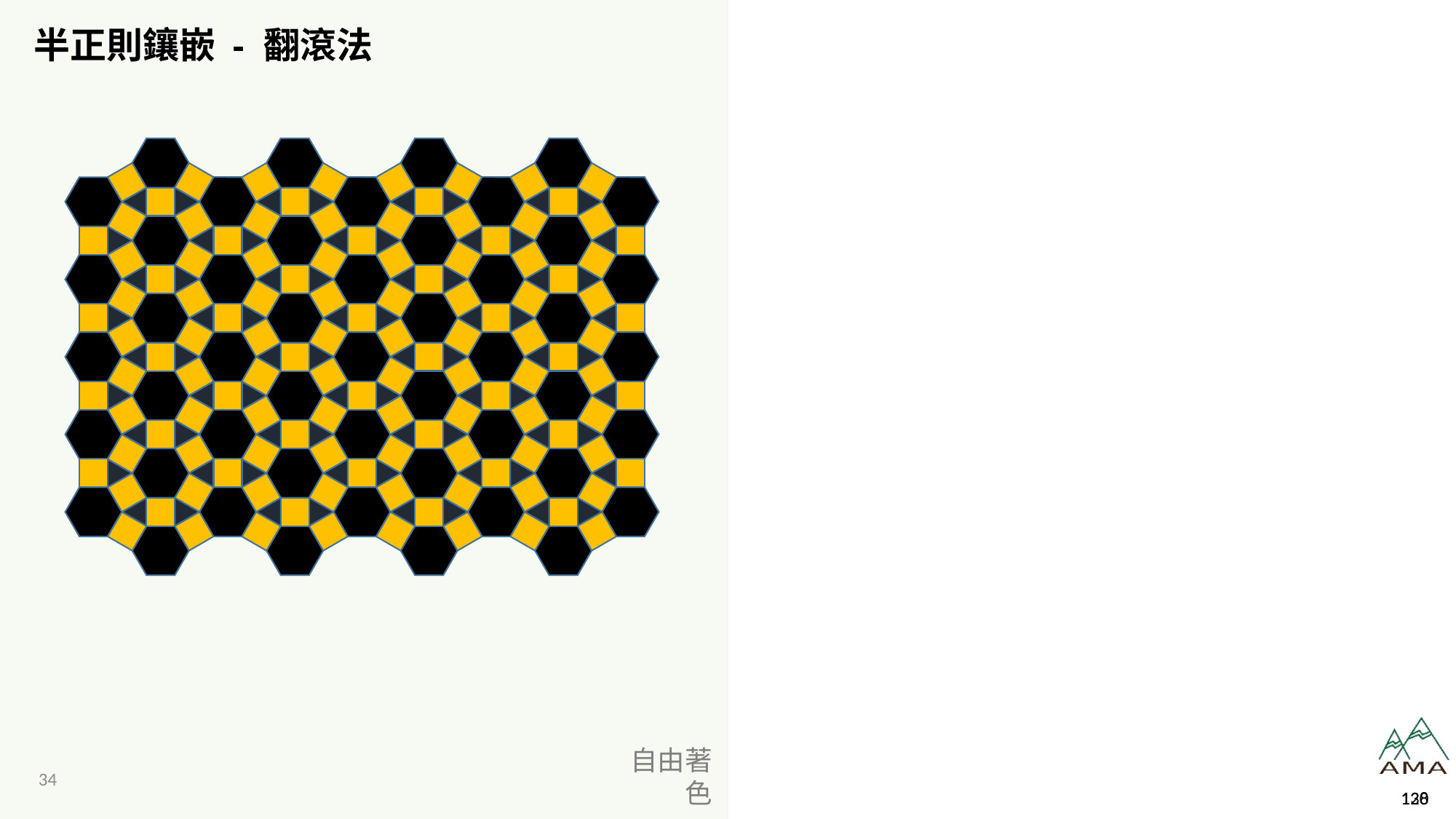

# 半正則鑲嵌 - 翻滾法

自由著色
128
130